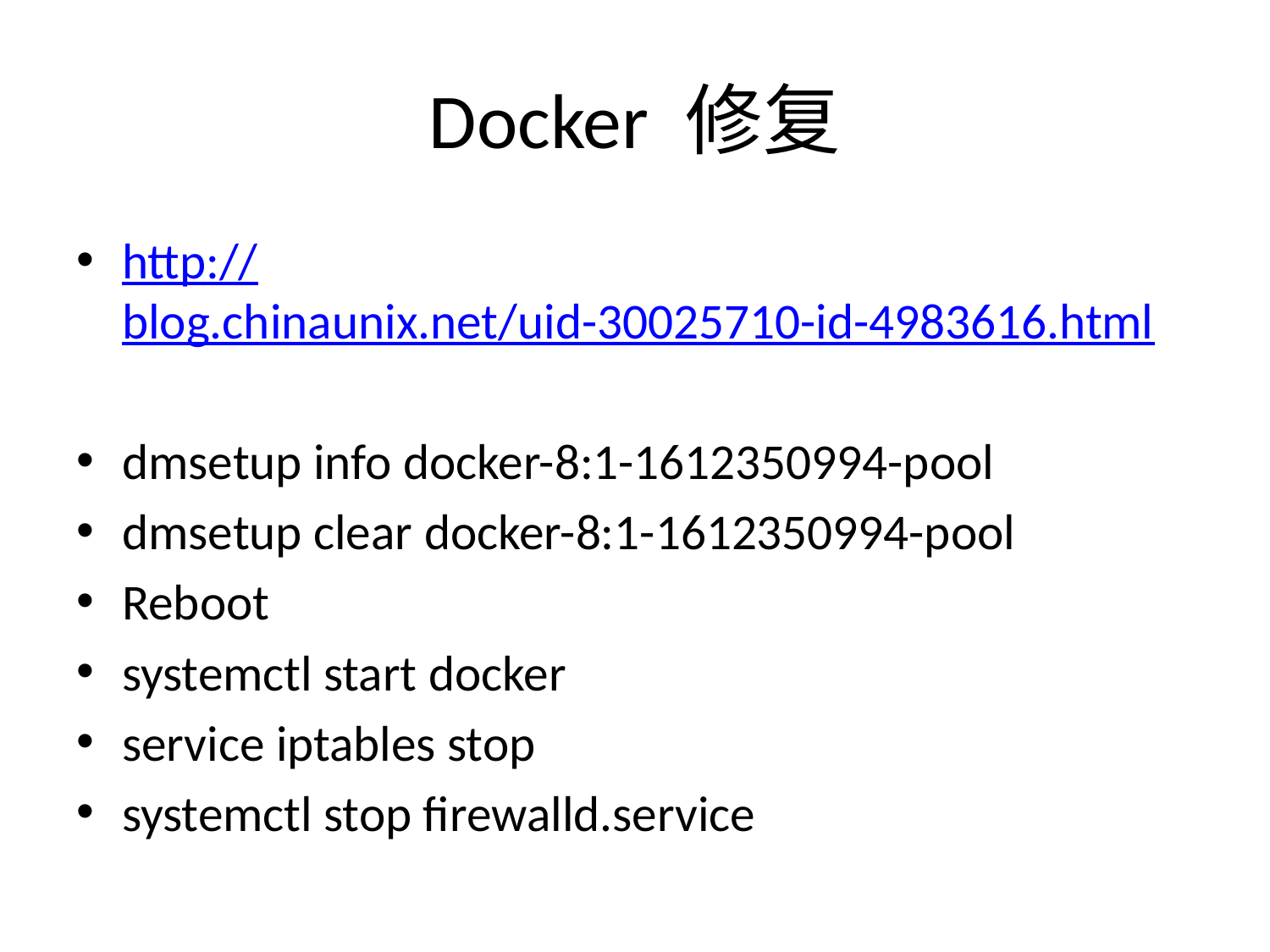

# Docker 修复
http://blog.chinaunix.net/uid-30025710-id-4983616.html

dmsetup info docker-8:1-1612350994-pool
dmsetup clear docker-8:1-1612350994-pool
Reboot
systemctl start docker
service iptables stop
systemctl stop firewalld.service